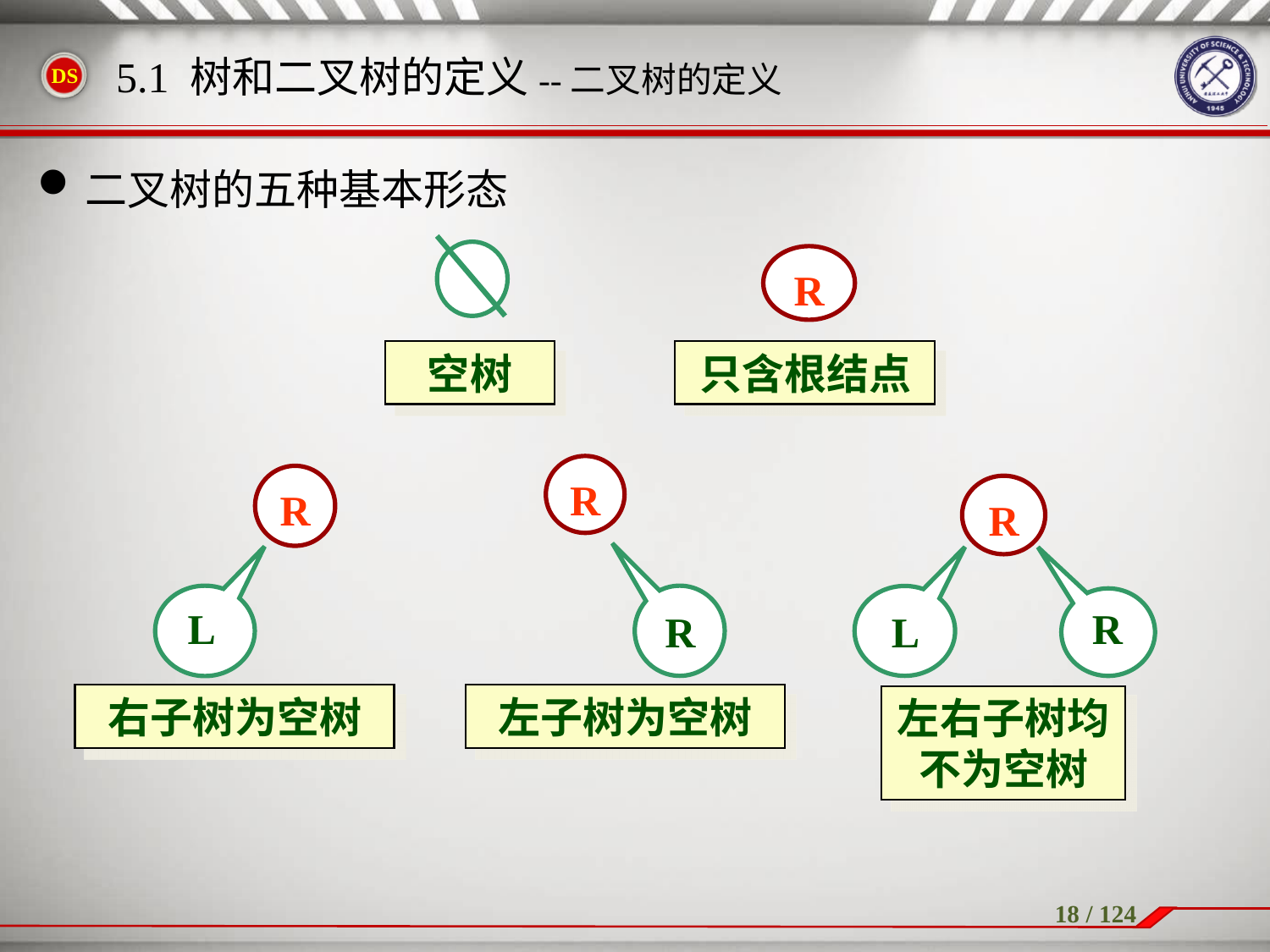

二叉树的五种基本形态
5.1 树和二叉树的定义--二叉树的定义

R
空树
只含根结点
R
R
R

R
L
R
L
右子树为空树
左子树为空树
左右子树均不为空树